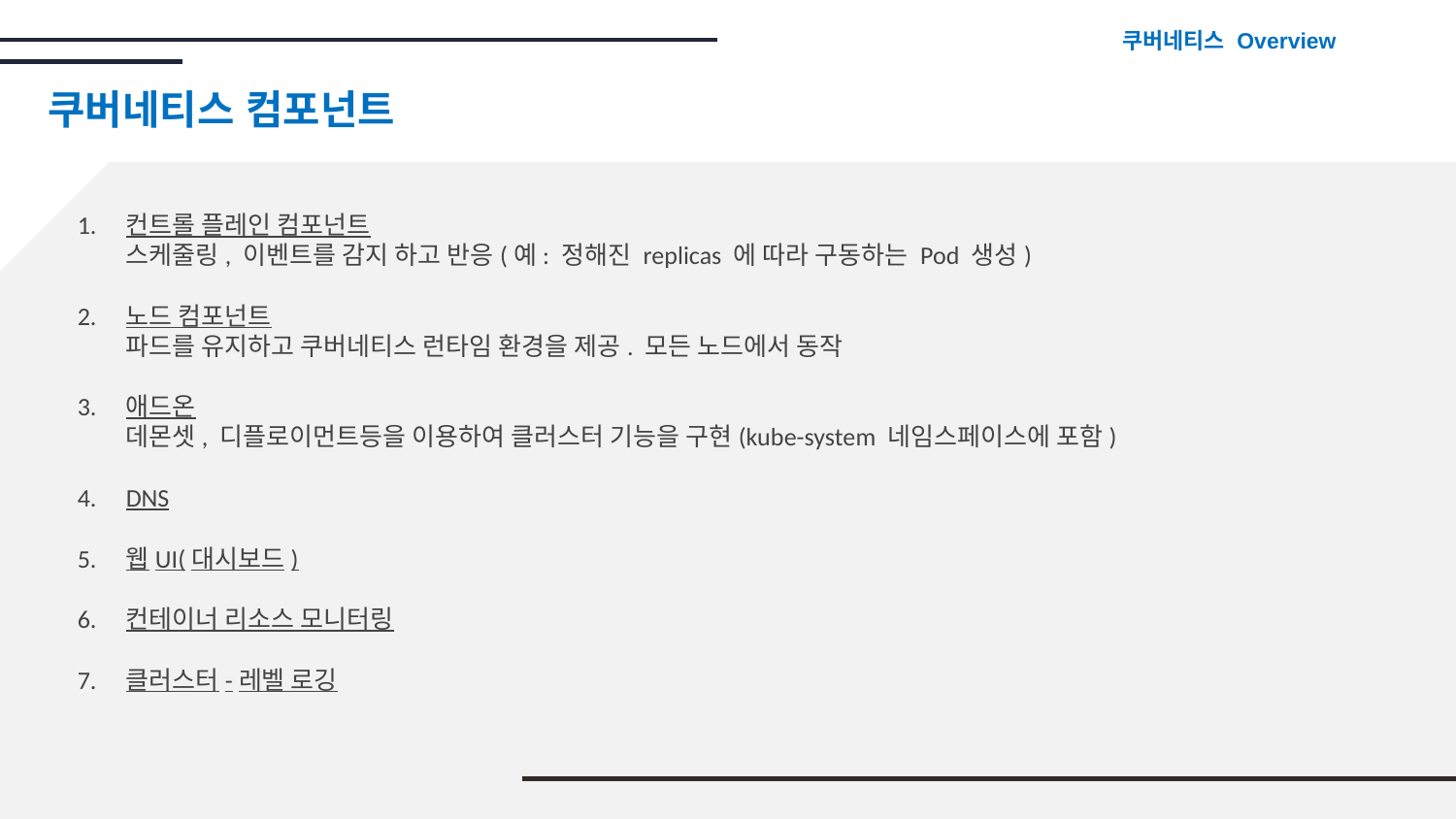

쿠버네티스 Overview
# 쿠버네티스 컴포넌트

컨트롤 플레인 컴포넌트
스케줄링, 이벤트를 감지 하고 반응(예: 정해진 replicas 에 따라 구동하는 Pod 생성)

노드 컴포넌트
파드를 유지하고 쿠버네티스 런타임 환경을 제공. 모든 노드에서 동작

애드온
데몬셋, 디플로이먼트등을 이용하여 클러스터 기능을 구현(kube-system 네임스페이스에 포함)

DNS

웹UI(대시보드)

컨테이너 리소스 모니터링

클러스터-레벨 로깅